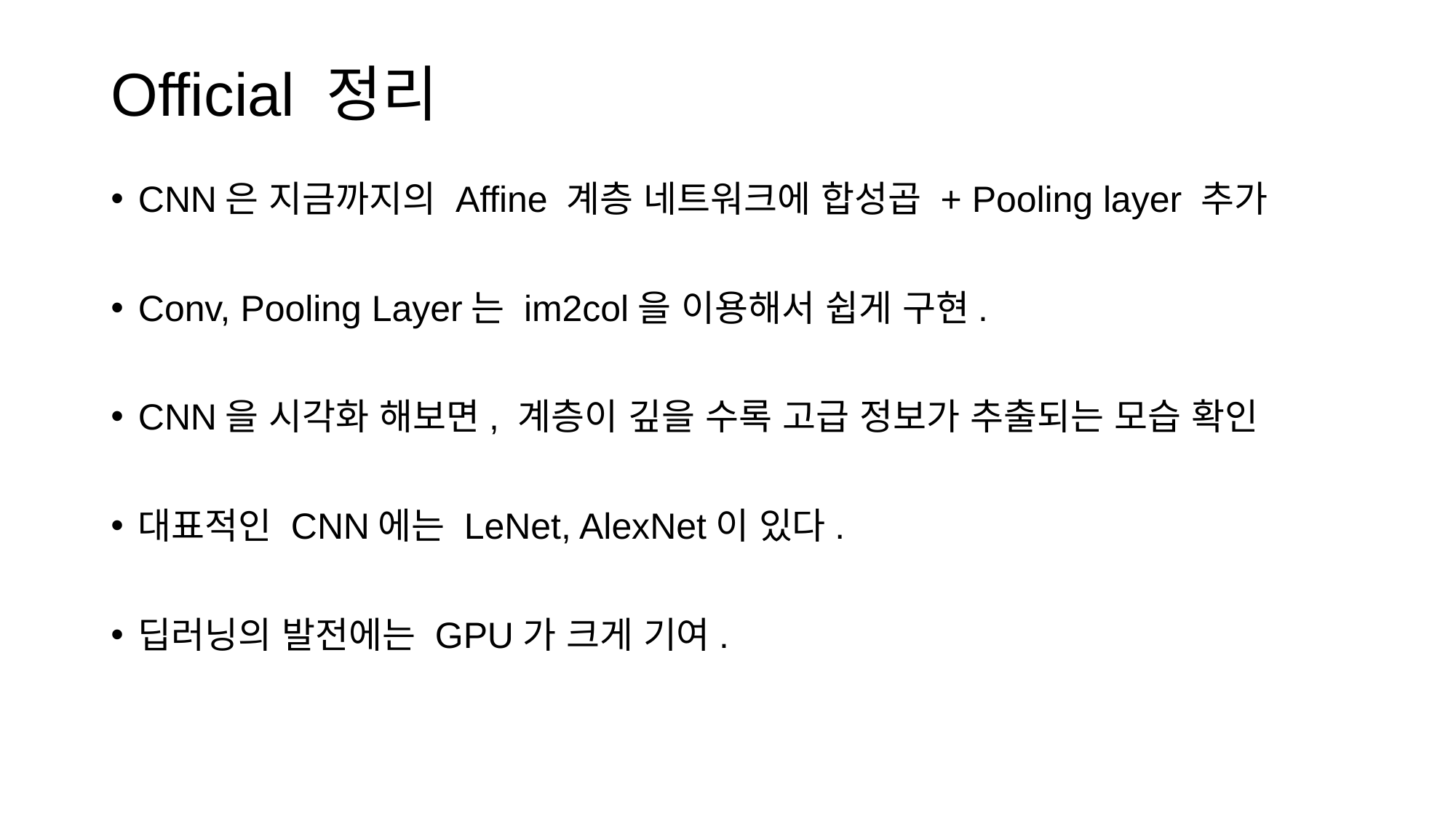

# Official 정리
CNN은 지금까지의 Affine 계층 네트워크에 합성곱 + Pooling layer 추가

Conv, Pooling Layer는 im2col을 이용해서 쉽게 구현.

CNN을 시각화 해보면, 계층이 깊을 수록 고급 정보가 추출되는 모습 확인

대표적인 CNN에는 LeNet, AlexNet이 있다.

딥러닝의 발전에는 GPU가 크게 기여.